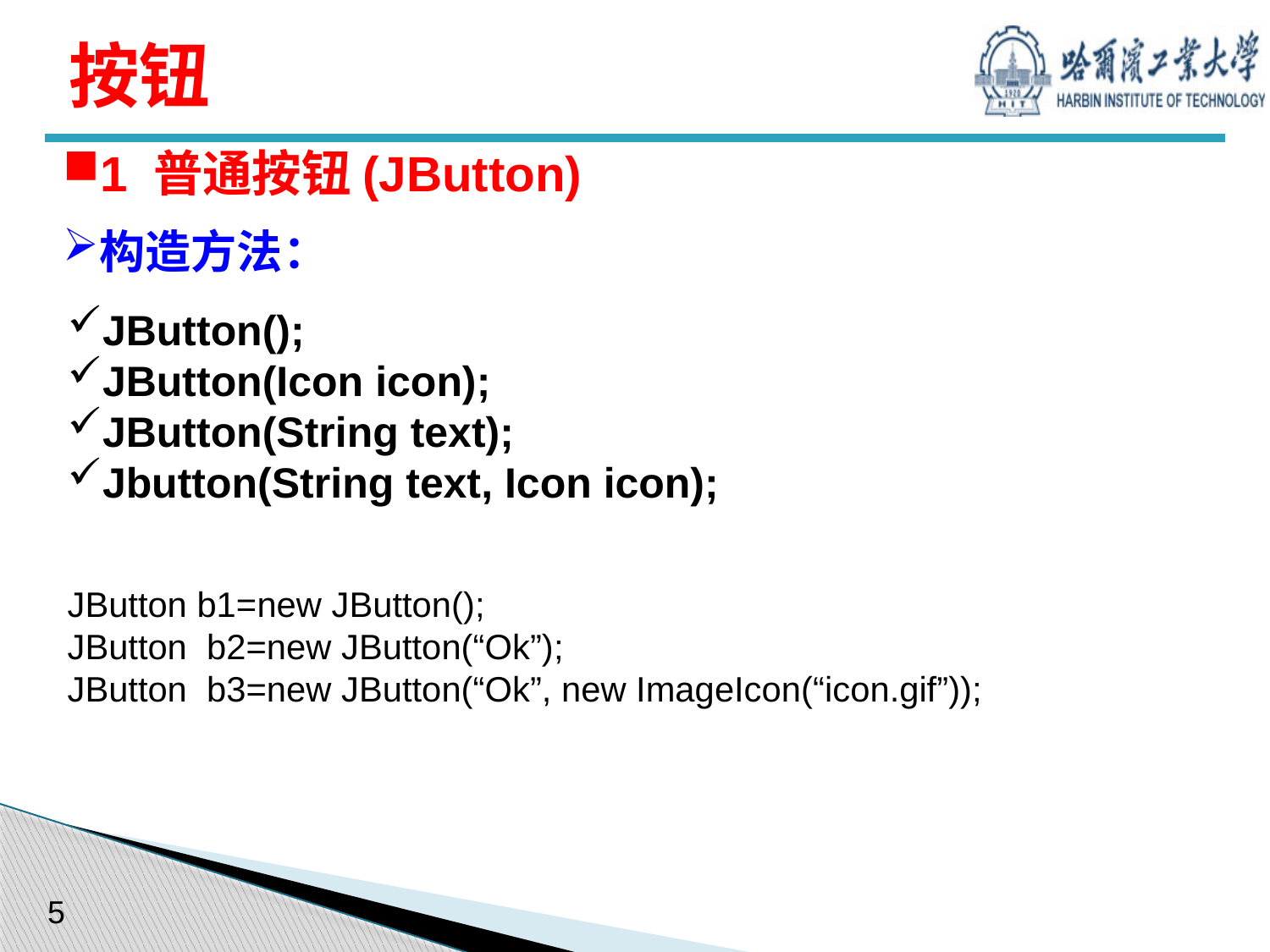

# 按钮
1 普通按钮(JButton)
构造方法：
JButton();
JButton(Icon icon);
JButton(String text);
Jbutton(String text, Icon icon);
JButton b1=new JButton();
JButton  b2=new JButton(“Ok”);
JButton  b3=new JButton(“Ok”, new ImageIcon(“icon.gif”));